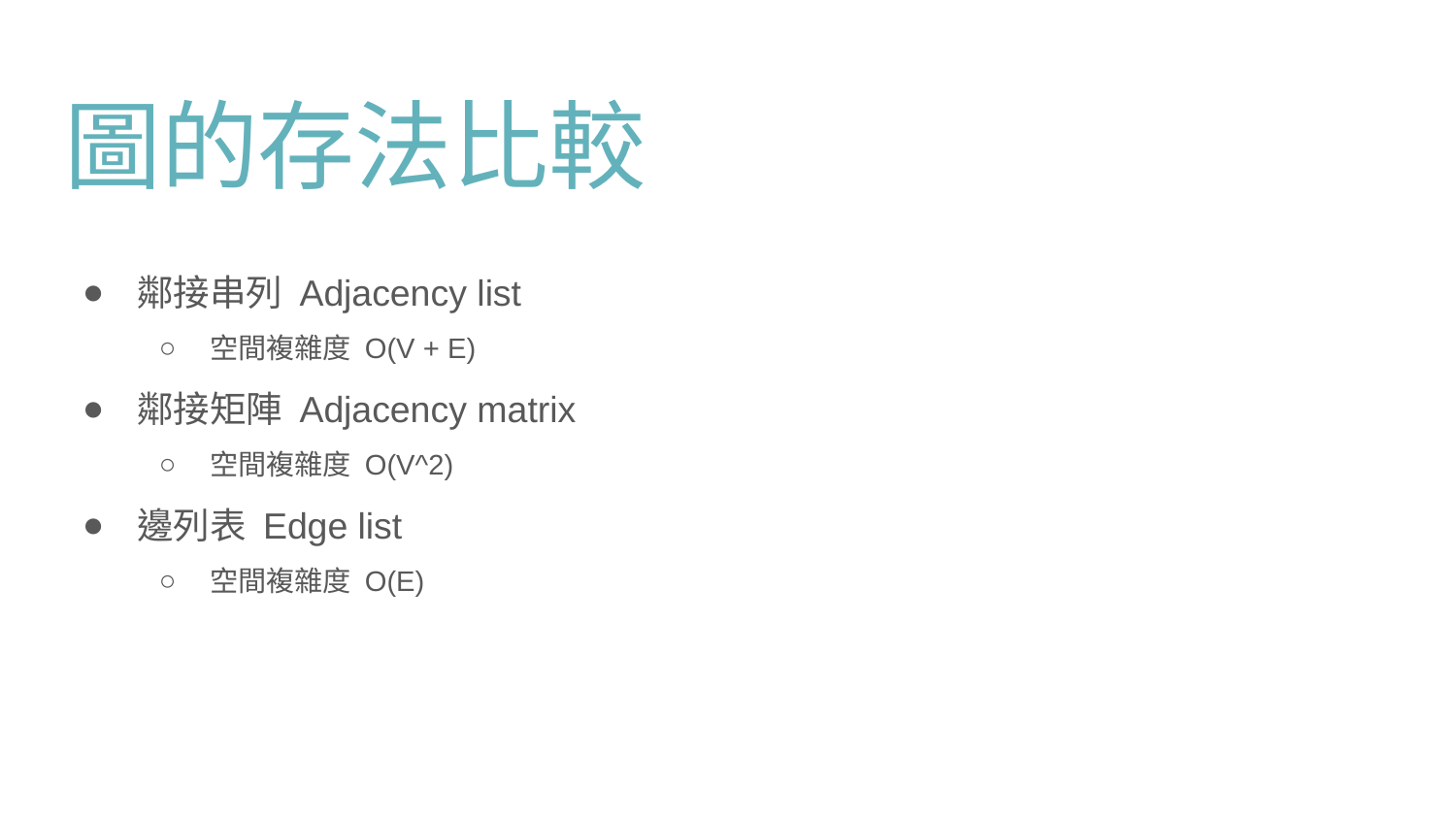

# 圖的存法比較
鄰接串列 Adjacency list
空間複雜度 O(V + E)
鄰接矩陣 Adjacency matrix
空間複雜度 O(V^2)
邊列表 Edge list
空間複雜度 O(E)